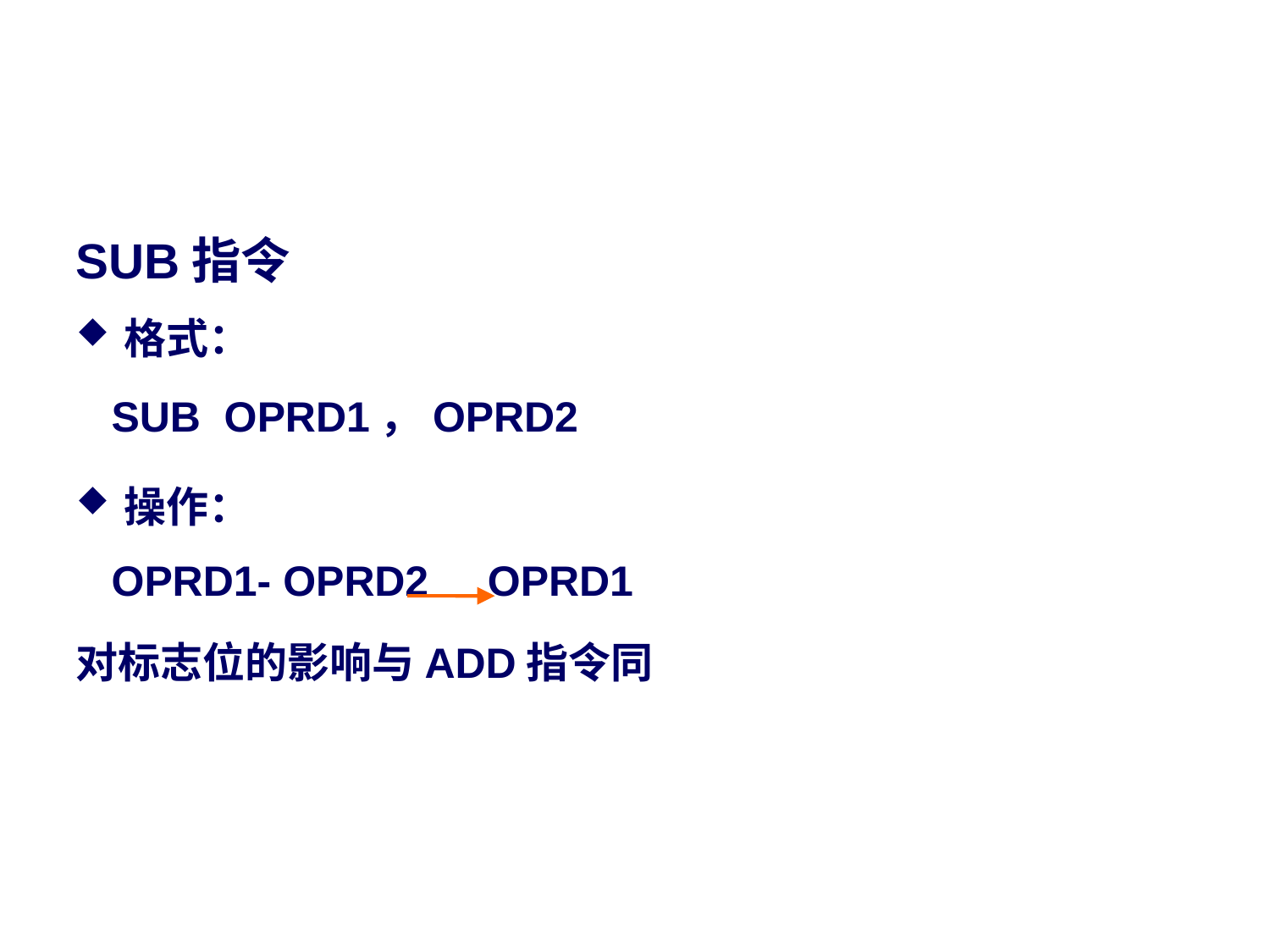

#
SUB指令
格式：
   SUB  OPRD1，OPRD2
操作：
   OPRD1- OPRD2     OPRD1
对标志位的影响与ADD指令同